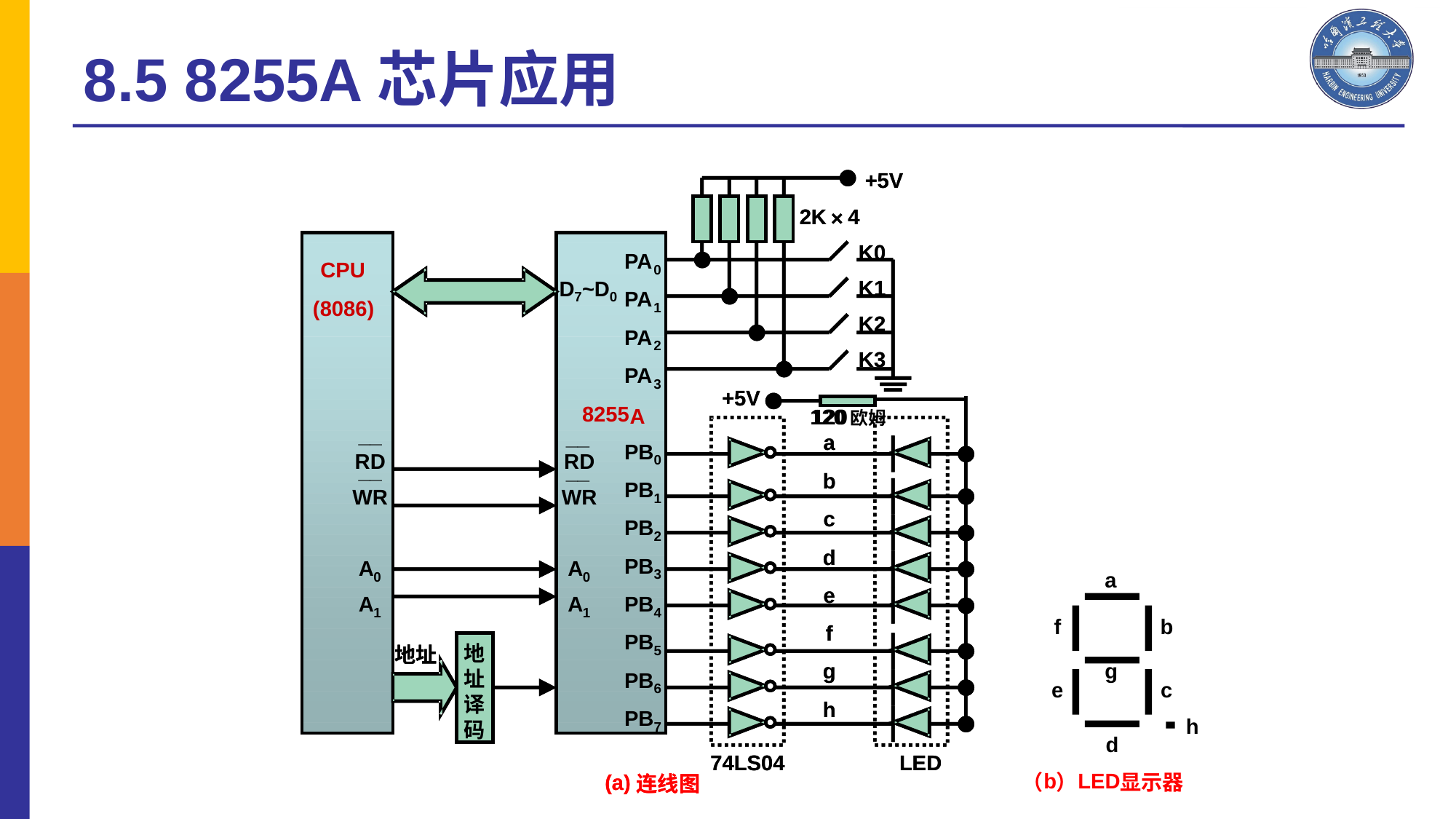

8.5 8255A芯片应用

+5
+5
V
V

2
2
K
K
4
4
×
×

K0
K0

PA
PA

CPU
CPU

0
0

K1
K1
D
D
~D
~D

PA
PA
7
7
0
0

(8088)
(8086)
1
1
K2
K2

PA
PA

2
2
K3
K3

PA
PA

3
3

+5
V

120欧姆

a

b

c

d

a

e

f
b
f

g
g

e
c

h

h

d

74
LS04
LED

b
LED
(
a)
（
）
显示器
连线图

+5
V

8255
8255
A
A
120

__
__
__
__
a

PB
PB

RD
RD
RD
RD

0
0

__
__
__
__

b
PB
PB

WR
WR
WR
WR

1
1

c
PB
PB

2
2

d

PB
PB
A
A
A
A

3
3

0
0
0
0
e

PB
PB
A
A
A
A

4
4

1
1
1
1
f
PB
PB

地
地
地址
地址
5
5

g
址
址
PB
PB

6
6

译
译
h
PB
PB

码
码

7
7

74
LS04
LED

(
a)
连线图